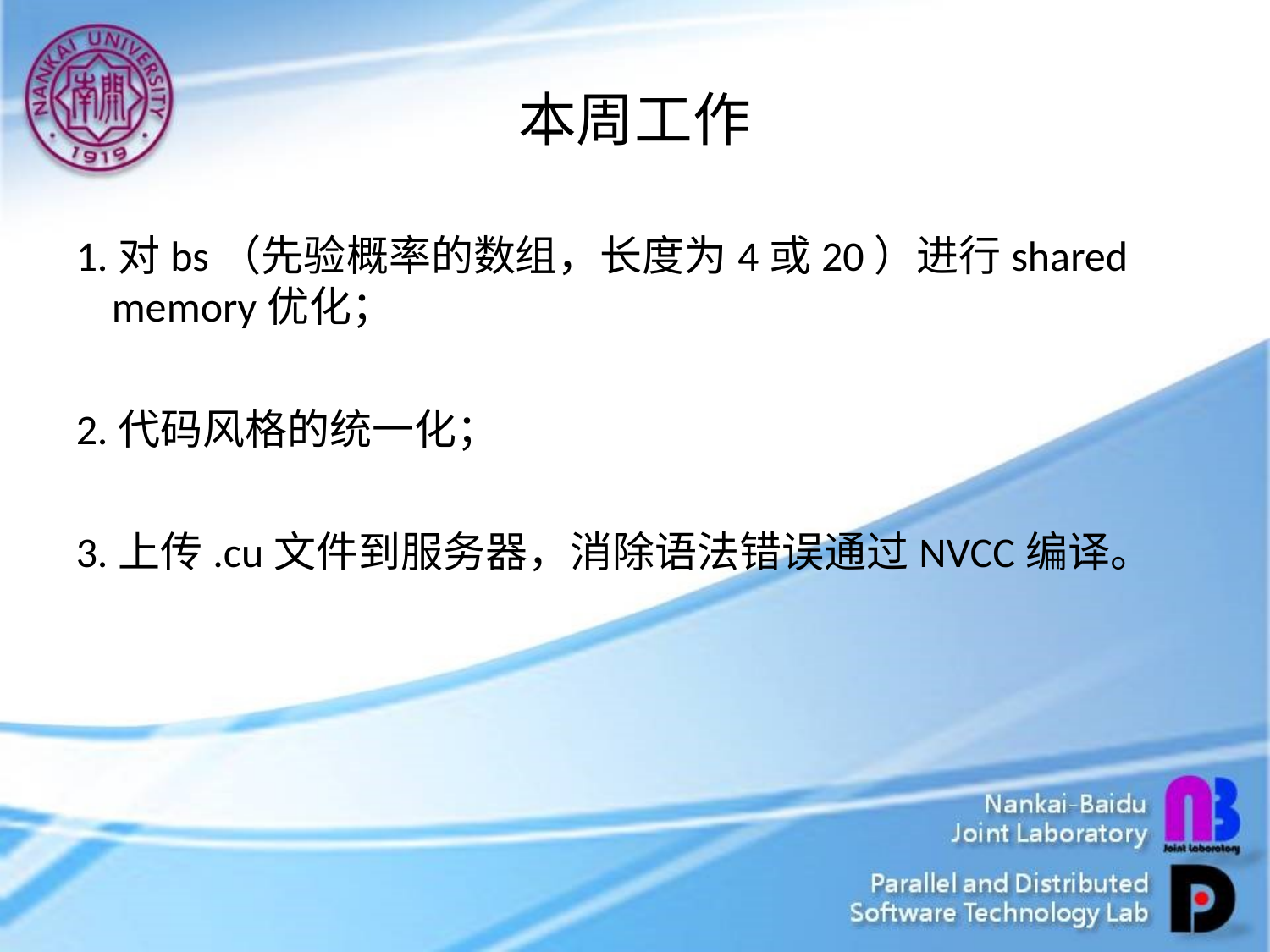

# 本周工作
1.对bs（先验概率的数组，长度为4或20）进行shared memory优化；

2.代码风格的统一化；

3.上传.cu文件到服务器，消除语法错误通过NVCC编译。